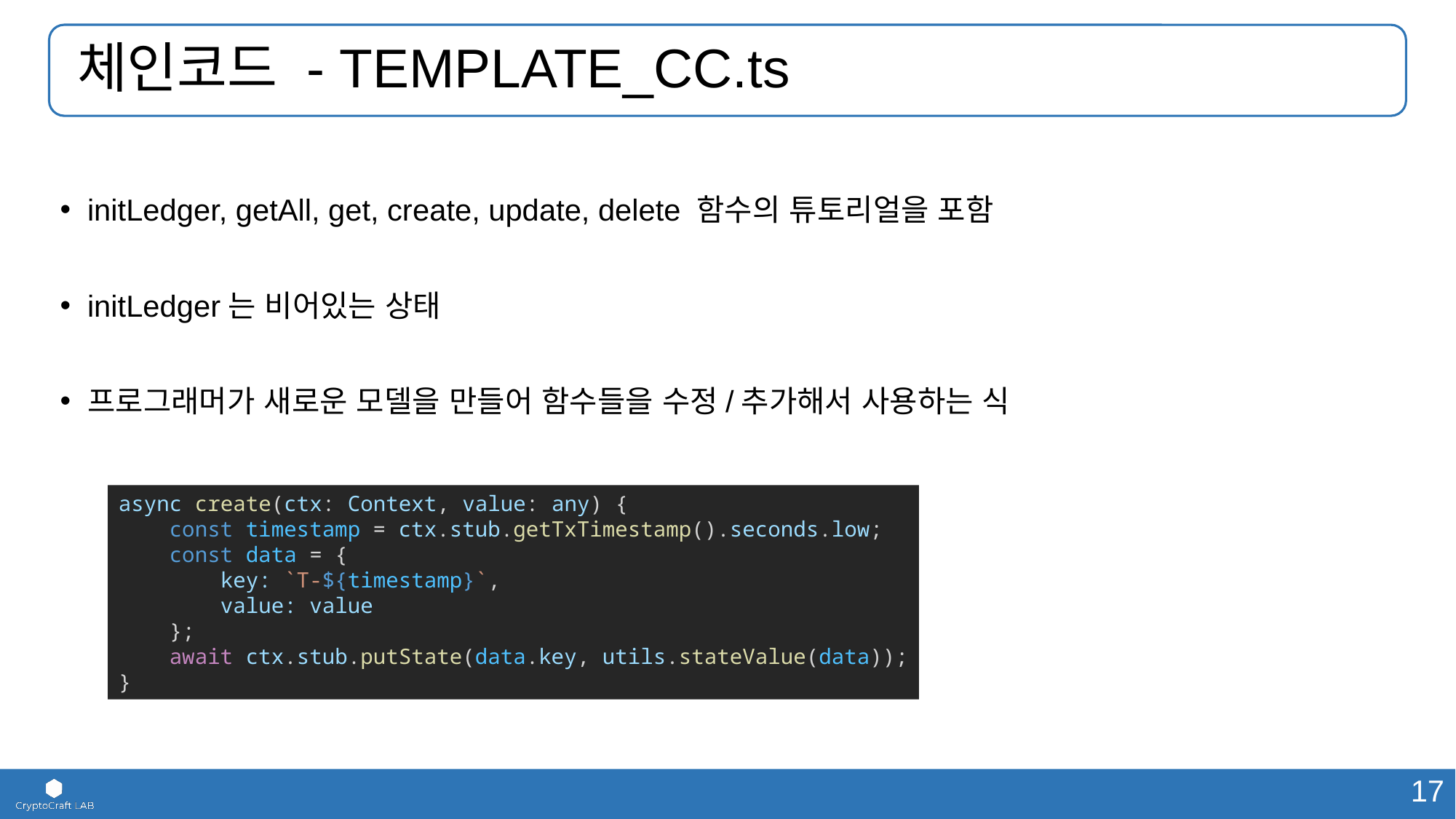

# 체인코드 - TEMPLATE_CC.ts

initLedger, getAll, get, create, update, delete 함수의 튜토리얼을 포함

initLedger는 비어있는 상태

프로그래머가 새로운 모델을 만들어 함수들을 수정/추가해서 사용하는 식
async create(ctx: Context, value: any) {
    const timestamp = ctx.stub.getTxTimestamp().seconds.low;
    const data = {
        key: `T-${timestamp}`,
        value: value
    };
    await ctx.stub.putState(data.key, utils.stateValue(data));
}